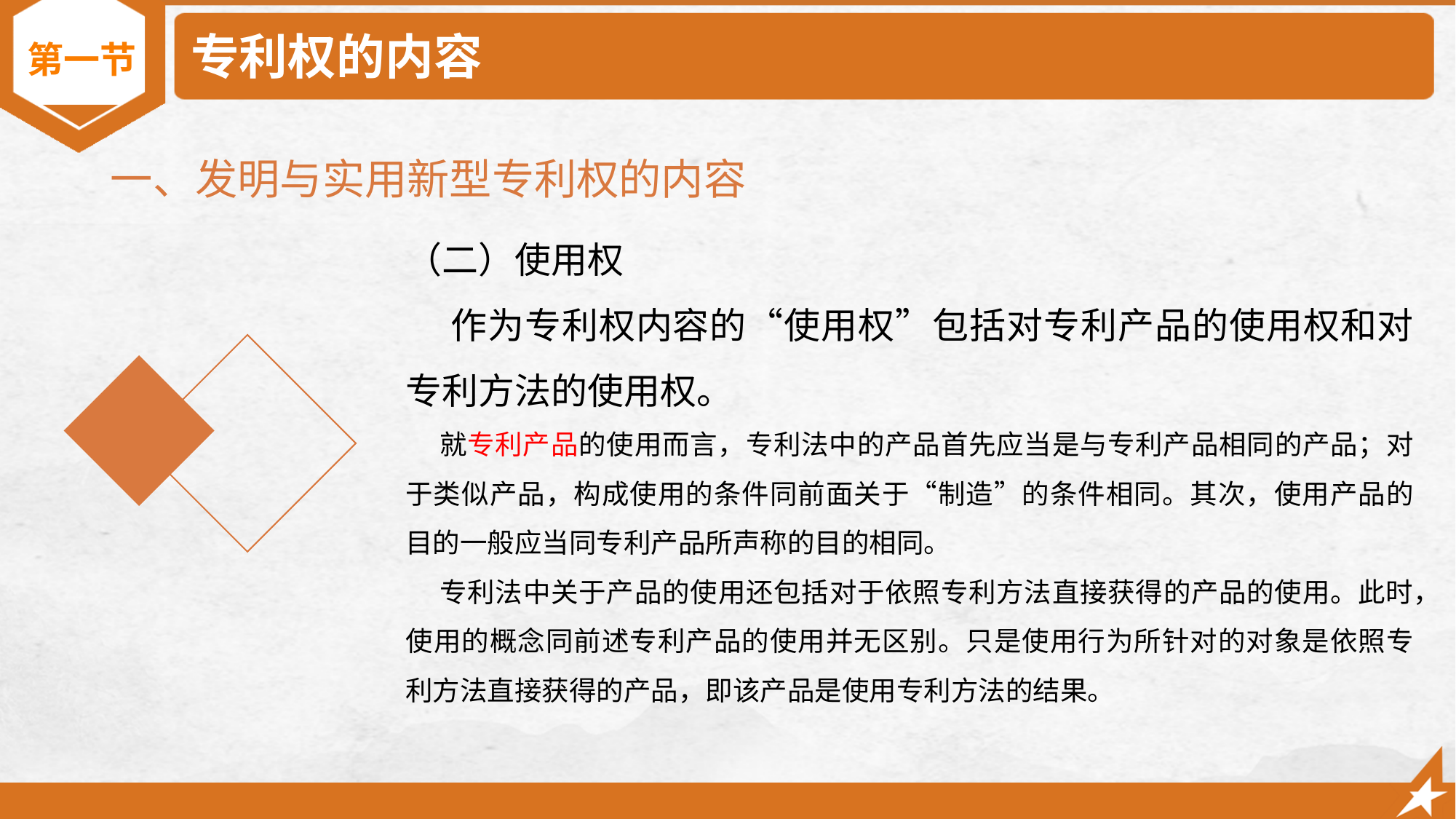

# 专利权的内容
第一节
一、发明与实用新型专利权的内容
（二）使用权
    作为专利权内容的“使用权”包括对专利产品的使用权和对专利方法的使用权。
    就专利产品的使用而言，专利法中的产品首先应当是与专利产品相同的产品；对于类似产品，构成使用的条件同前面关于“制造”的条件相同。其次，使用产品的目的一般应当同专利产品所声称的目的相同。
    专利法中关于产品的使用还包括对于依照专利方法直接获得的产品的使用。此时，使用的概念同前述专利产品的使用并无区别。只是使用行为所针对的对象是依照专利方法直接获得的产品，即该产品是使用专利方法的结果。